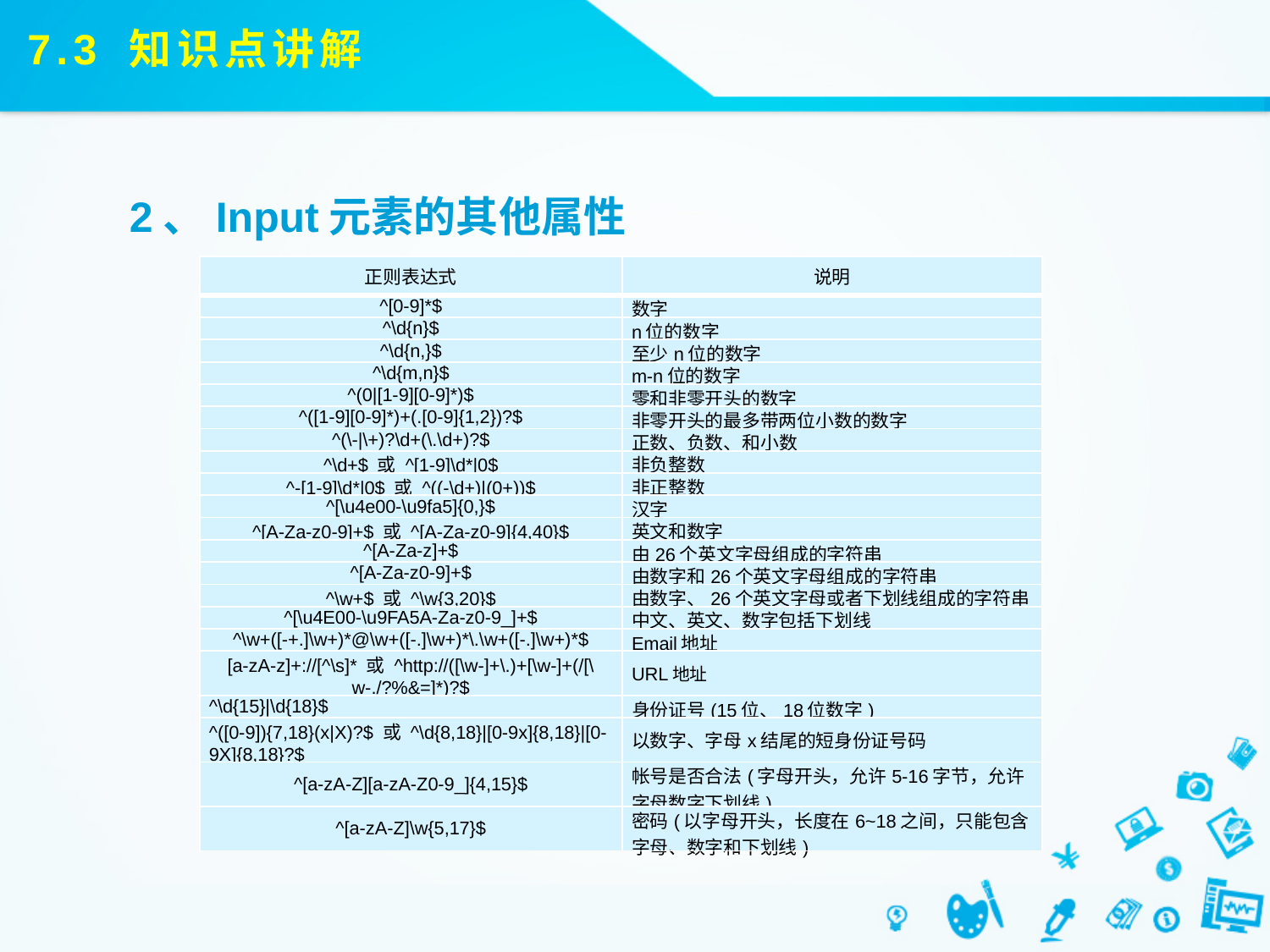

# 7.3 知识点讲解
2、Input元素的其他属性
| 正则表达式 | 说明 |
| --- | --- |
| ^[0-9]\*$ | 数字 |
| ^\d{n}$ | n位的数字 |
| ^\d{n,}$ | 至少n位的数字 |
| ^\d{m,n}$ | m-n位的数字 |
| ^(0|[1-9][0-9]\*)$ | 零和非零开头的数字 |
| ^([1-9][0-9]\*)+(.[0-9]{1,2})?$ | 非零开头的最多带两位小数的数字 |
| ^(\-|\+)?\d+(\.\d+)?$ | 正数、负数、和小数 |
| ^\d+$ 或 ^[1-9]\d\*|0$ | 非负整数 |
| ^-[1-9]\d\*|0$ 或 ^((-\d+)|(0+))$ | 非正整数 |
| ^[\u4e00-\u9fa5]{0,}$ | 汉字 |
| ^[A-Za-z0-9]+$ 或 ^[A-Za-z0-9]{4,40}$ | 英文和数字 |
| ^[A-Za-z]+$ | 由26个英文字母组成的字符串 |
| ^[A-Za-z0-9]+$ | 由数字和26个英文字母组成的字符串 |
| ^\w+$ 或 ^\w{3,20}$ | 由数字、26个英文字母或者下划线组成的字符串 |
| ^[\u4E00-\u9FA5A-Za-z0-9\_]+$ | 中文、英文、数字包括下划线 |
| ^\w+([-+.]\w+)\*@\w+([-.]\w+)\*\.\w+([-.]\w+)\*$ | Email地址 |
| [a-zA-z]+://[^\s]\* 或 ^http://([\w-]+\.)+[\w-]+(/[\w-./?%&=]\*)?$ | URL地址 |
| ^\d{15}|\d{18}$ | 身份证号(15位、18位数字) |
| ^([0-9]){7,18}(x|X)?$ 或 ^\d{8,18}|[0-9x]{8,18}|[0-9X]{8,18}?$ | 以数字、字母x结尾的短身份证号码 |
| ^[a-zA-Z][a-zA-Z0-9\_]{4,15}$ | 帐号是否合法(字母开头，允许5-16字节，允许字母数字下划线) |
| ^[a-zA-Z]\w{5,17}$ | 密码(以字母开头，长度在6~18之间，只能包含字母、数字和下划线) |